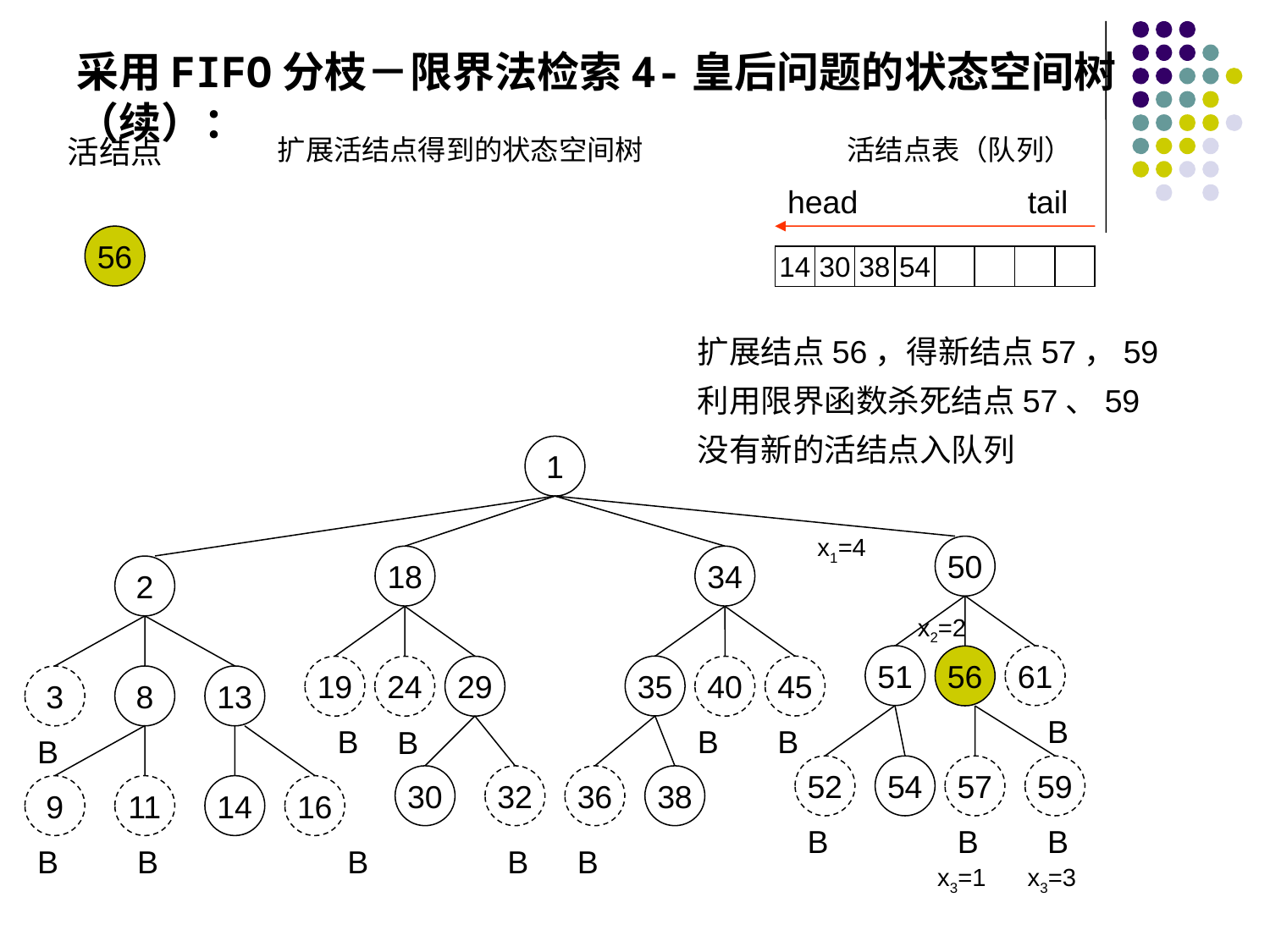

# 采用FIFO分枝－限界法检索4-皇后问题的状态空间树（续）：
活结点
扩展活结点得到的状态空间树
活结点表（队列）
head
tail
56

14
30
38
54

扩展结点56，得新结点57，59
利用限界函数杀死结点57、59
没有新的活结点入队列
1

x1=4
50
18
34
2

x2=2

51
61
56
35
45
19
24
29
40
3
8
13

B

B

B
B
B

B

52
54
57
59
30
32
36
38
9
11
14
16
B
B
B
B
B
B
B
B
x3=1
x3=3